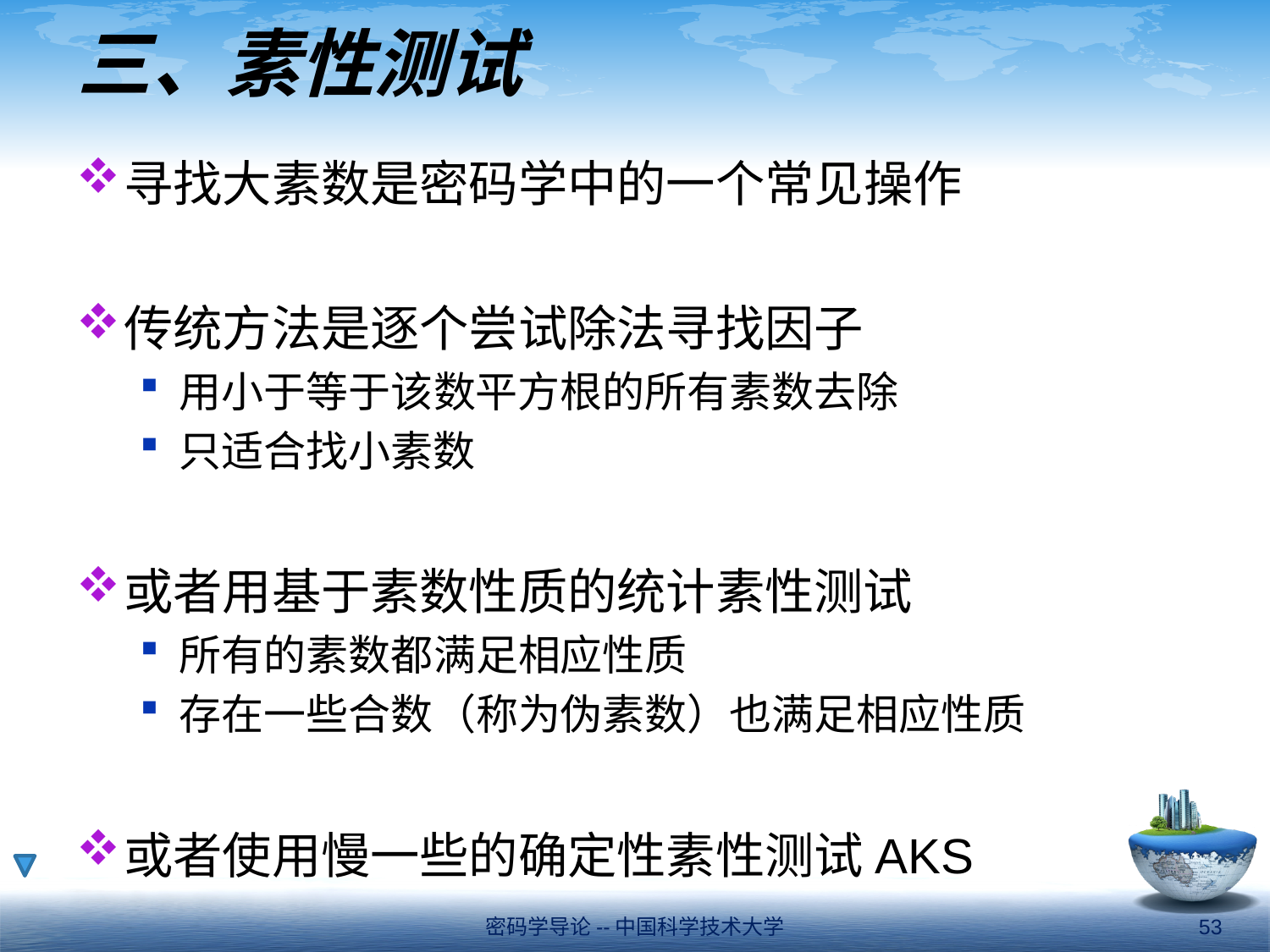

# 三、素性测试
寻找大素数是密码学中的一个常见操作

传统方法是逐个尝试除法寻找因子
用小于等于该数平方根的所有素数去除
只适合找小素数

或者用基于素数性质的统计素性测试
所有的素数都满足相应性质
存在一些合数（称为伪素数）也满足相应性质

或者使用慢一些的确定性素性测试AKS

密码学导论--中国科学技术大学
53